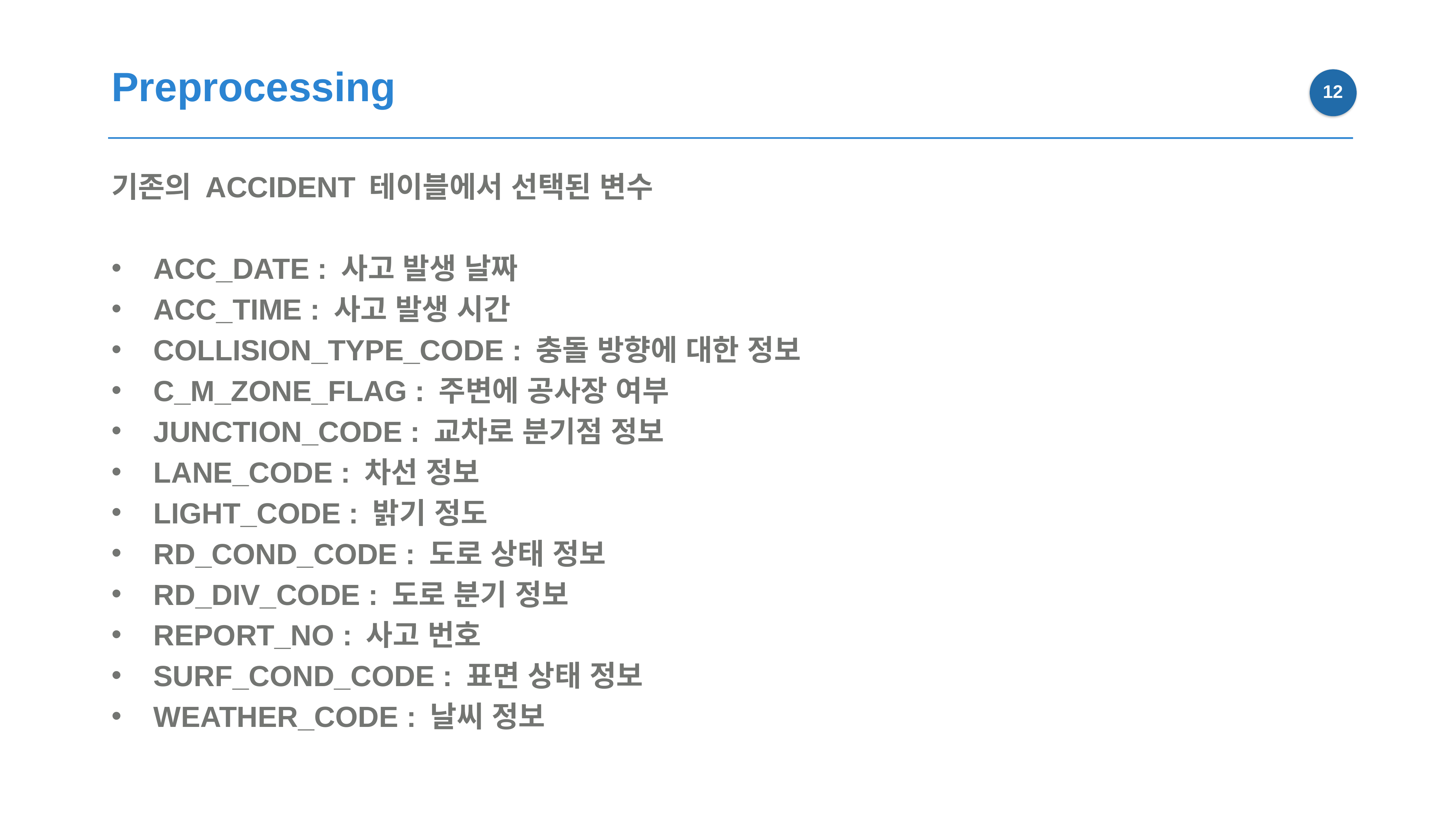

Preprocessing
12
기존의 ACCIDENT 테이블에서 선택된 변수

ACC_DATE : 사고 발생 날짜
ACC_TIME : 사고 발생 시간
COLLISION_TYPE_CODE : 충돌 방향에 대한 정보
C_M_ZONE_FLAG : 주변에 공사장 여부
JUNCTION_CODE : 교차로 분기점 정보
LANE_CODE : 차선 정보
LIGHT_CODE : 밝기 정도
RD_COND_CODE : 도로 상태 정보
RD_DIV_CODE : 도로 분기 정보
REPORT_NO : 사고 번호
SURF_COND_CODE : 표면 상태 정보
WEATHER_CODE : 날씨 정보